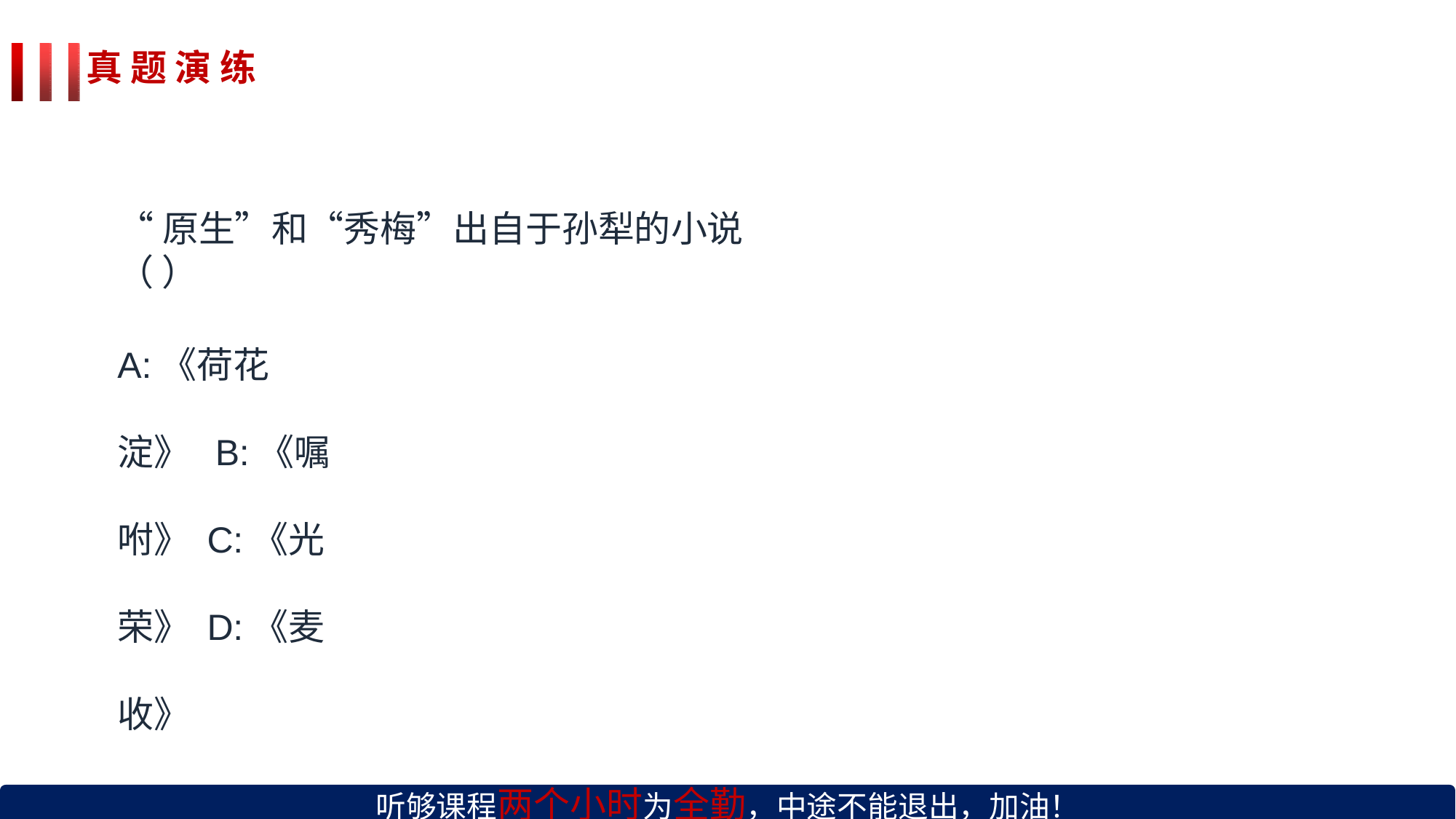

# 真 题 演 练

“原生”和“秀梅”出自于孙犁的小说（ ）
A:《荷花淀》  B:《嘱咐》 C:《光荣》 D:《麦收》
8

听够课程两个小时为全勤，中途不能退出，加油！